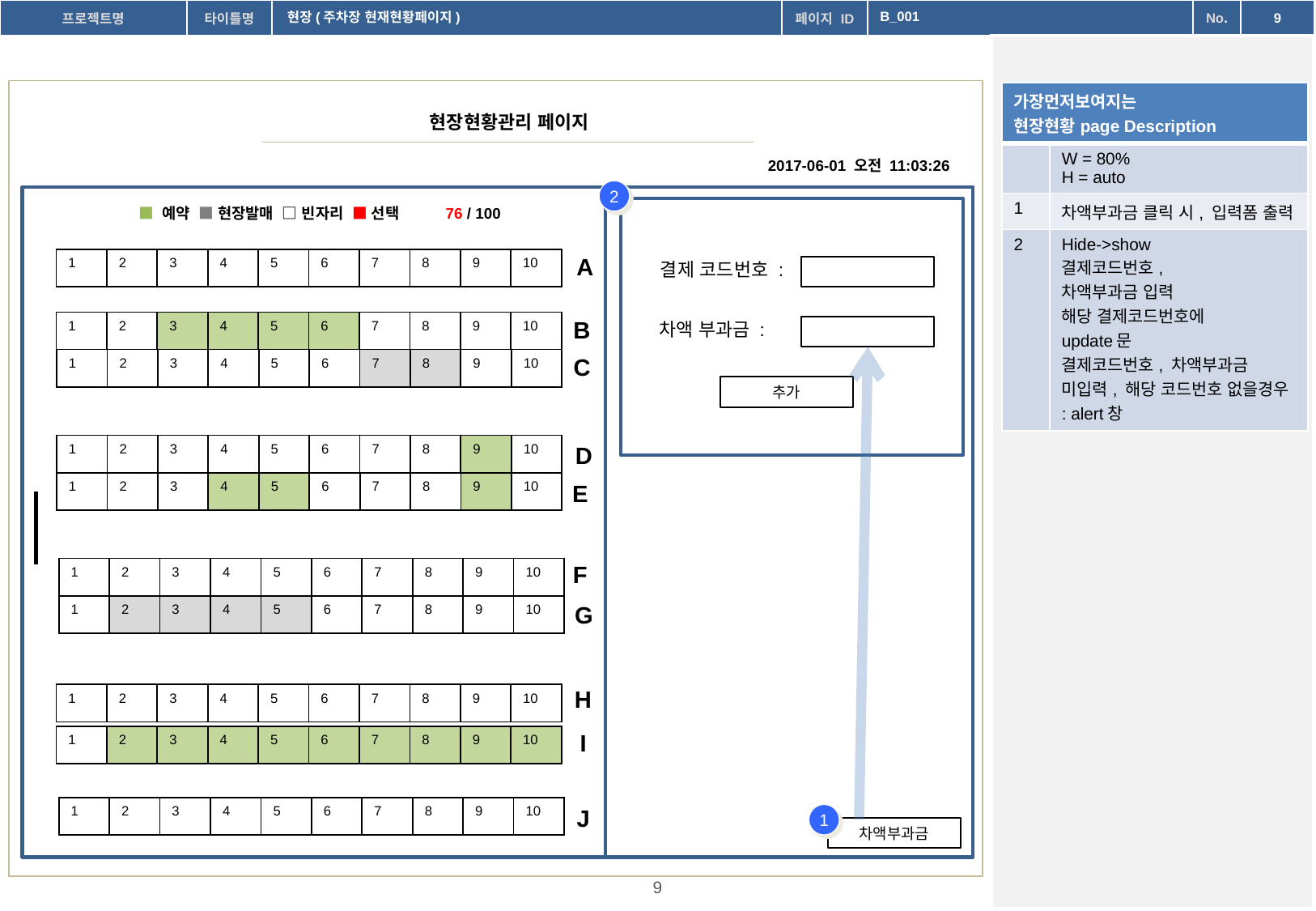

현장(주차장 현재현황페이지)

B_001

| 가장먼저보여지는 현장현황page Description |  |
| --- | --- |
|  | W = 80% H = auto |
| 1 | 차액부과금 클릭 시, 입력폼 출력 |
| 2 | Hide->show 결제코드번호, 차액부과금 입력 해당 결제코드번호에 update문 결제코드번호, 차액부과금 미입력, 해당 코드번호 없을경우 : alert창 |
현장현황관리 페이지
2017-06-01 오전 11:03:26
2

■ 예약  ■ 현장발매  □ 빈자리  ■ 선택          76 / 100

A
| 1 | 2 | 3 | 4 | 5 | 6 | 7 | 8 | 9 | 10 |
| --- | --- | --- | --- | --- | --- | --- | --- | --- | --- |
결제 코드번호 :

B
| 1 | 2 | 3 | 4 | 5 | 6 | 7 | 8 | 9 | 10 |
| --- | --- | --- | --- | --- | --- | --- | --- | --- | --- |
차액 부과금 :

C
| 1 | 2 | 3 | 4 | 5 | 6 | 7 | 8 | 9 | 10 |
| --- | --- | --- | --- | --- | --- | --- | --- | --- | --- |
추가
D
| 1 | 2 | 3 | 4 | 5 | 6 | 7 | 8 | 9 | 10 |
| --- | --- | --- | --- | --- | --- | --- | --- | --- | --- |
| 1 | 2 | 3 | 4 | 5 | 6 | 7 | 8 | 9 | 10 |
| --- | --- | --- | --- | --- | --- | --- | --- | --- | --- |
E
F
| 1 | 2 | 3 | 4 | 5 | 6 | 7 | 8 | 9 | 10 |
| --- | --- | --- | --- | --- | --- | --- | --- | --- | --- |
G
| 1 | 2 | 3 | 4 | 5 | 6 | 7 | 8 | 9 | 10 |
| --- | --- | --- | --- | --- | --- | --- | --- | --- | --- |
H
| 1 | 2 | 3 | 4 | 5 | 6 | 7 | 8 | 9 | 10 |
| --- | --- | --- | --- | --- | --- | --- | --- | --- | --- |
I
| 1 | 2 | 3 | 4 | 5 | 6 | 7 | 8 | 9 | 10 |
| --- | --- | --- | --- | --- | --- | --- | --- | --- | --- |
| 1 | 2 | 3 | 4 | 5 | 6 | 7 | 8 | 9 | 10 |
| --- | --- | --- | --- | --- | --- | --- | --- | --- | --- |
J
1
차액부과금